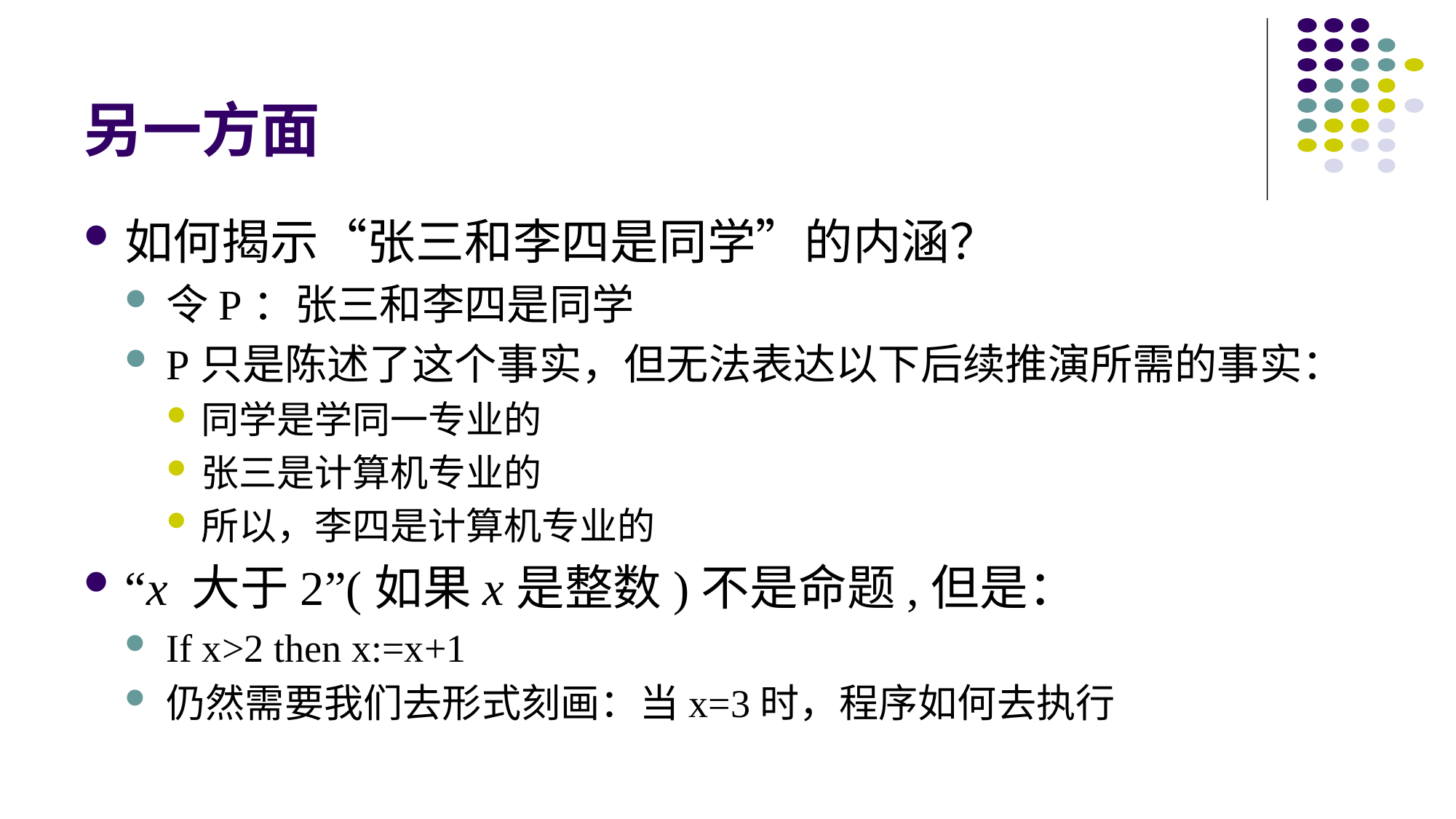

# 另一方面
如何揭示“张三和李四是同学”的内涵？
令P：张三和李四是同学
P只是陈述了这个事实，但无法表达以下后续推演所需的事实：
同学是学同一专业的
张三是计算机专业的
所以，李四是计算机专业的
“x 大于2”(如果x是整数)不是命题,但是：
If x>2 then x:=x+1
仍然需要我们去形式刻画：当x=3时，程序如何去执行